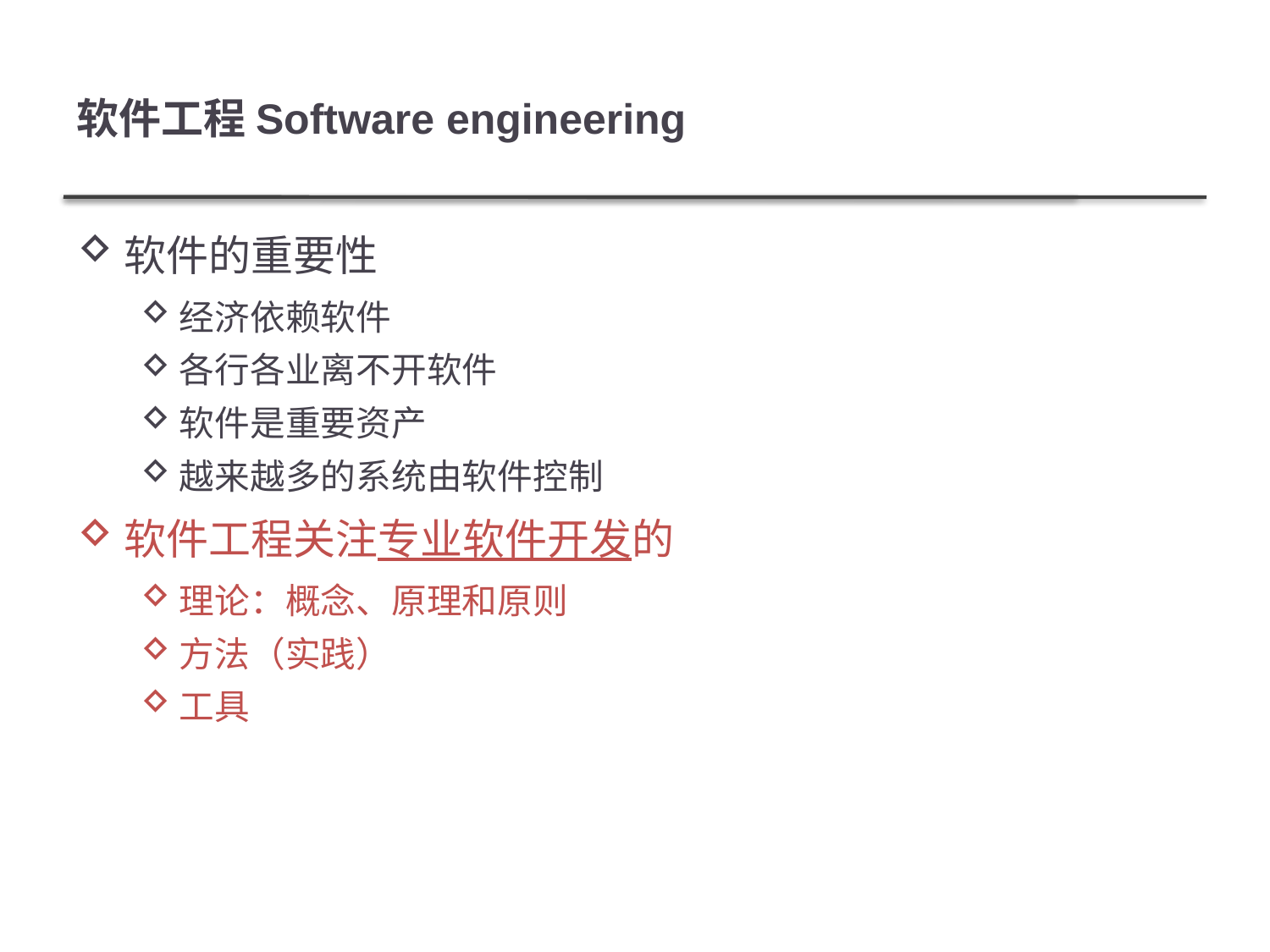

# 软件工程Software engineering
软件的重要性
经济依赖软件
各行各业离不开软件
软件是重要资产
越来越多的系统由软件控制
软件工程关注专业软件开发的
理论：概念、原理和原则
方法（实践）
工具